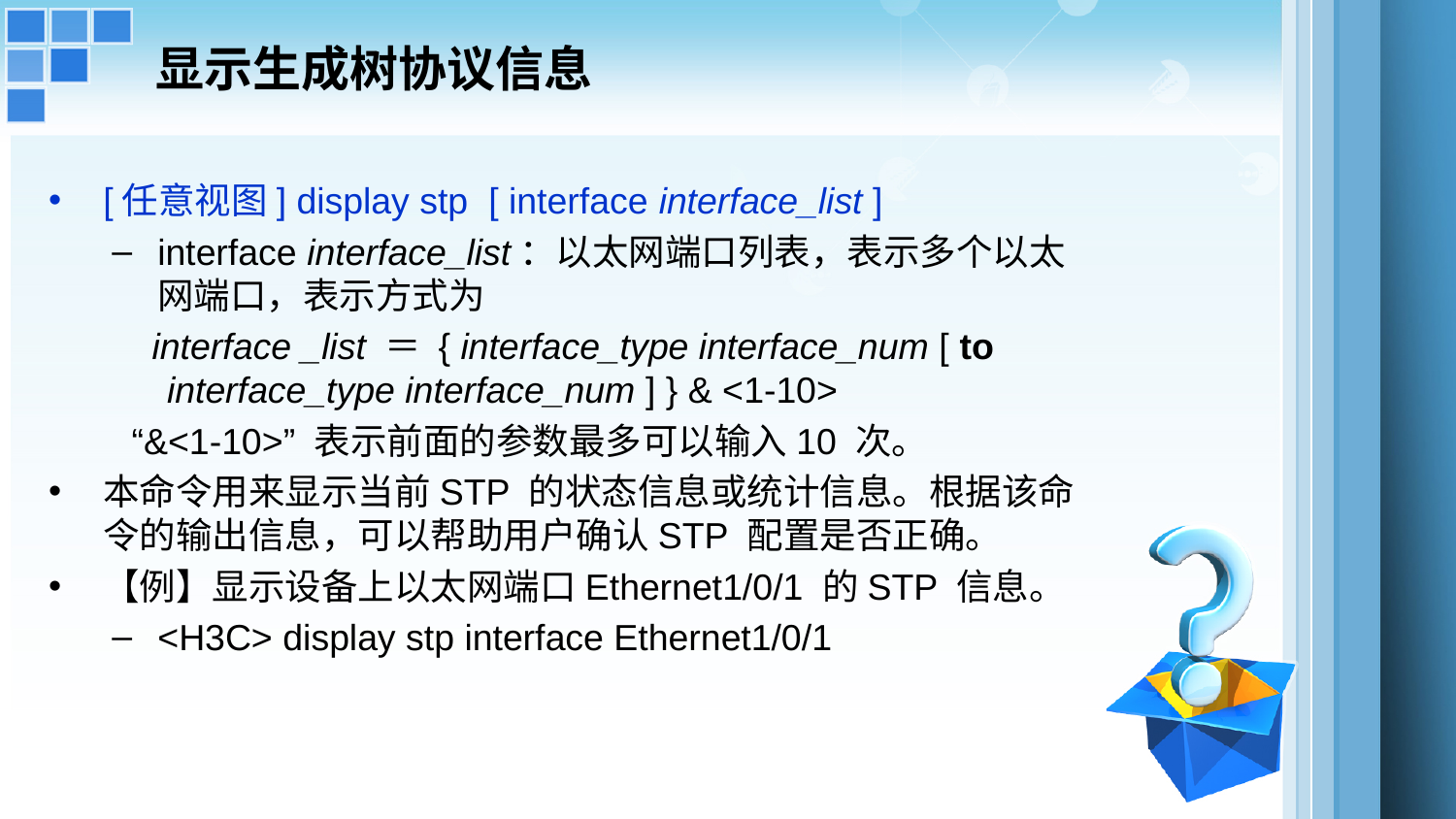

显示生成树协议信息
[任意视图] display stp  [ interface interface_list ]
interface interface_list：以太网端口列表，表示多个以太网端口，表示方式为
   interface _list ＝ { interface_type interface_num [ to interface_type interface_num ] } & <1-10>
 “&<1-10>” 表示前面的参数最多可以输入10 次。
本命令用来显示当前STP 的状态信息或统计信息。根据该命令的输出信息，可以帮助用户确认STP 配置是否正确。
【例】显示设备上以太网端口Ethernet1/0/1 的STP 信息。
<H3C> display stp interface Ethernet1/0/1